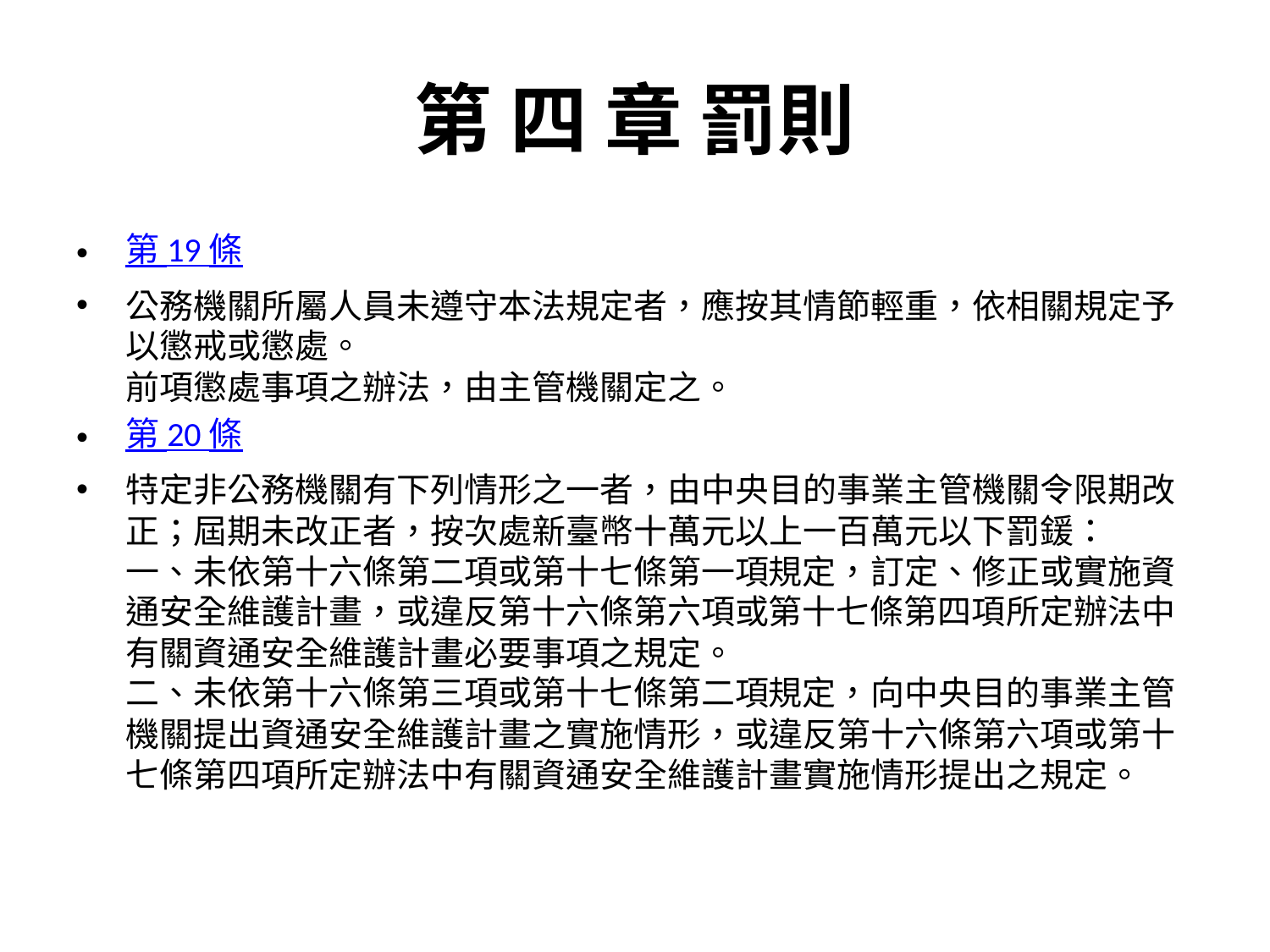

# 第 四 章 罰則
第 19 條
公務機關所屬人員未遵守本法規定者，應按其情節輕重，依相關規定予以懲戒或懲處。
前項懲處事項之辦法，由主管機關定之。
第 20 條
特定非公務機關有下列情形之一者，由中央目的事業主管機關令限期改正；屆期未改正者，按次處新臺幣十萬元以上一百萬元以下罰鍰：
一、未依第十六條第二項或第十七條第一項規定，訂定、修正或實施資通安全維護計畫，或違反第十六條第六項或第十七條第四項所定辦法中
有關資通安全維護計畫必要事項之規定。
二、未依第十六條第三項或第十七條第二項規定，向中央目的事業主管機關提出資通安全維護計畫之實施情形，或違反第十六條第六項或第十
七條第四項所定辦法中有關資通安全維護計畫實施情形提出之規定。